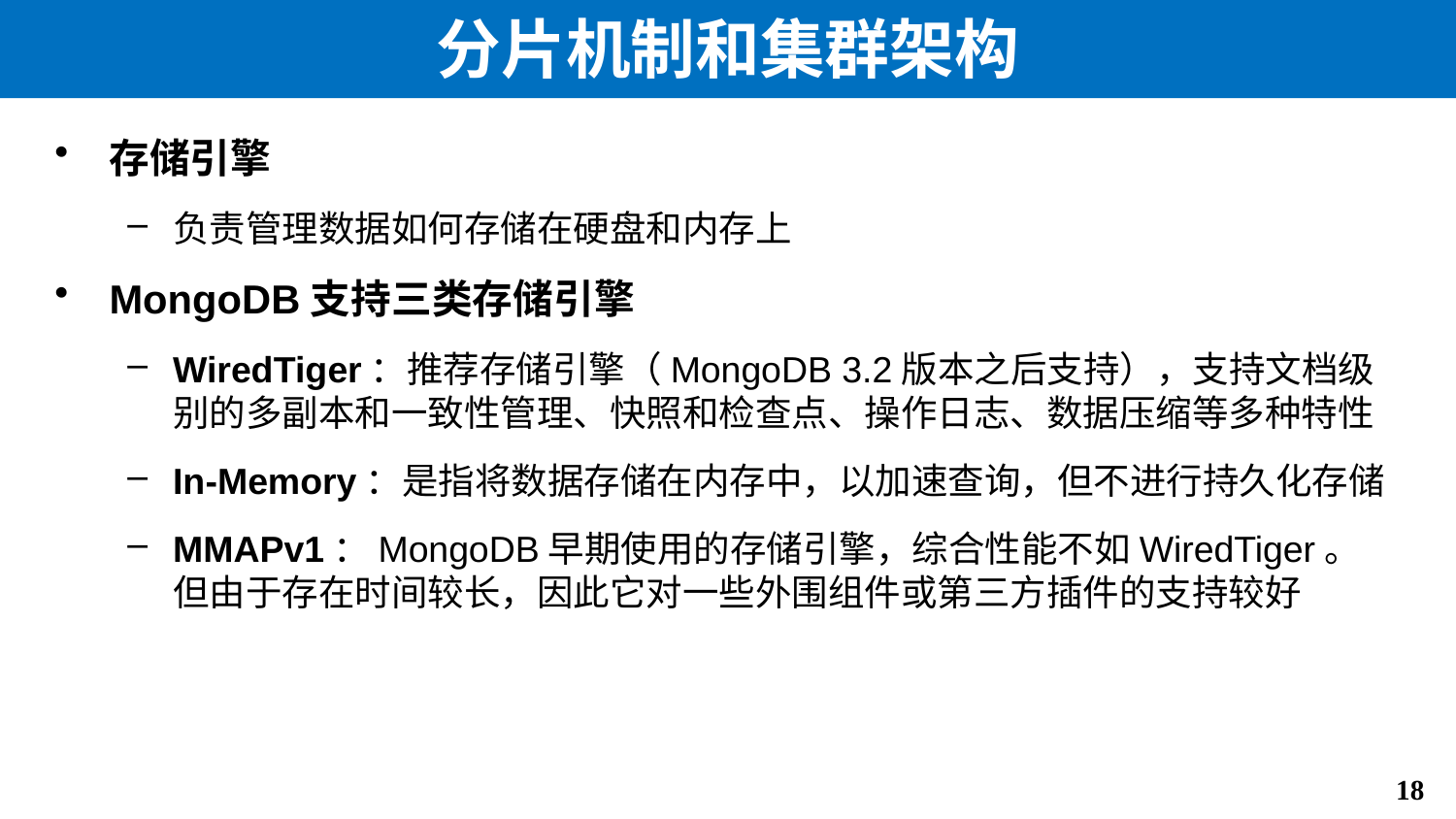

# 分片机制和集群架构
存储引擎
负责管理数据如何存储在硬盘和内存上
MongoDB支持三类存储引擎
WiredTiger：推荐存储引擎（MongoDB 3.2版本之后支持），支持文档级别的多副本和一致性管理、快照和检查点、操作日志、数据压缩等多种特性
In-Memory：是指将数据存储在内存中，以加速查询，但不进行持久化存储
MMAPv1：MongoDB早期使用的存储引擎，综合性能不如WiredTiger。但由于存在时间较长，因此它对一些外围组件或第三方插件的支持较好